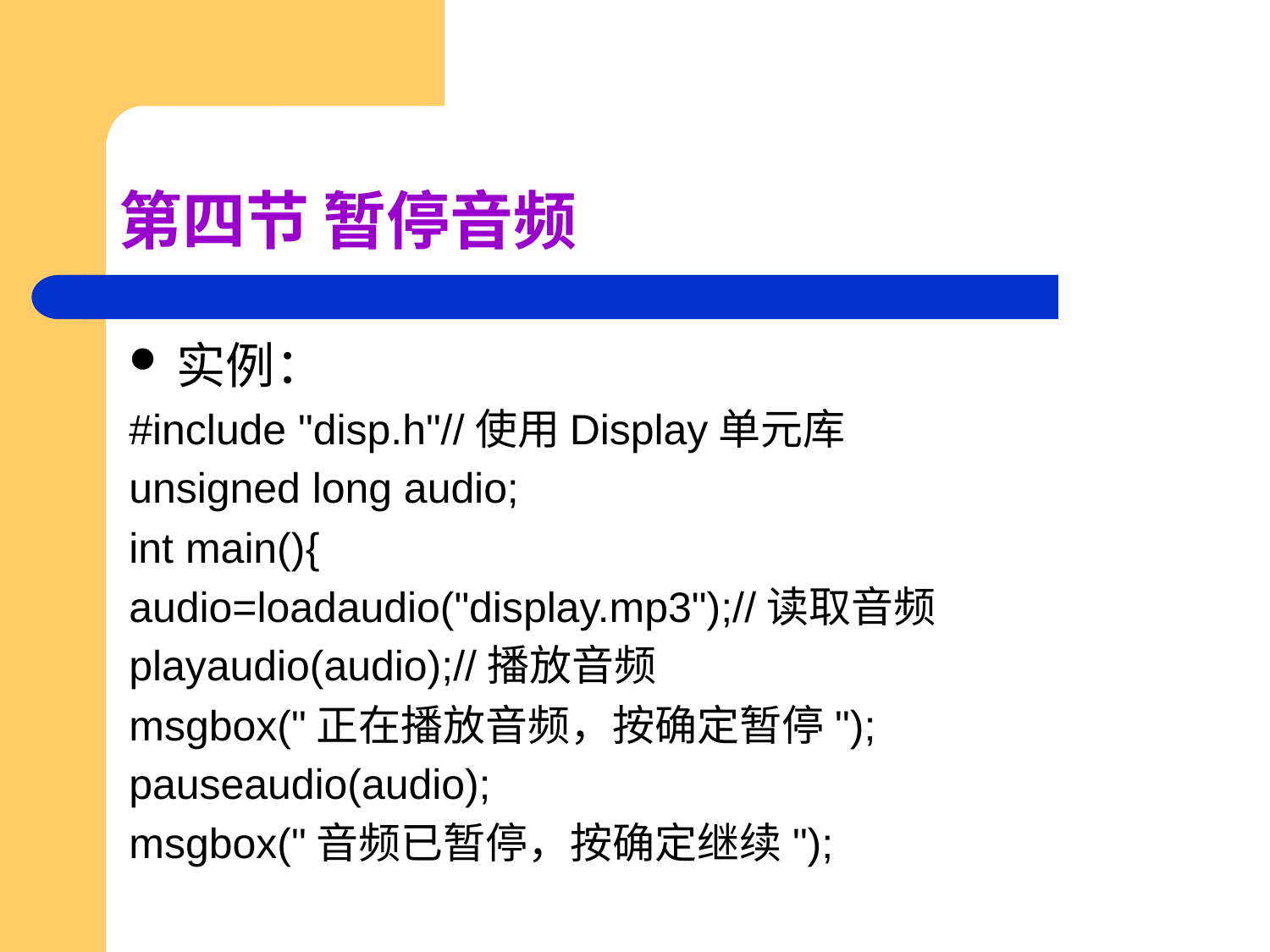

# 第四节 暂停音频
实例：
#include "disp.h"//使用Display单元库
unsigned long audio;
int main(){
audio=loadaudio("display.mp3");//读取音频
playaudio(audio);//播放音频
msgbox("正在播放音频，按确定暂停");
pauseaudio(audio);
msgbox("音频已暂停，按确定继续");